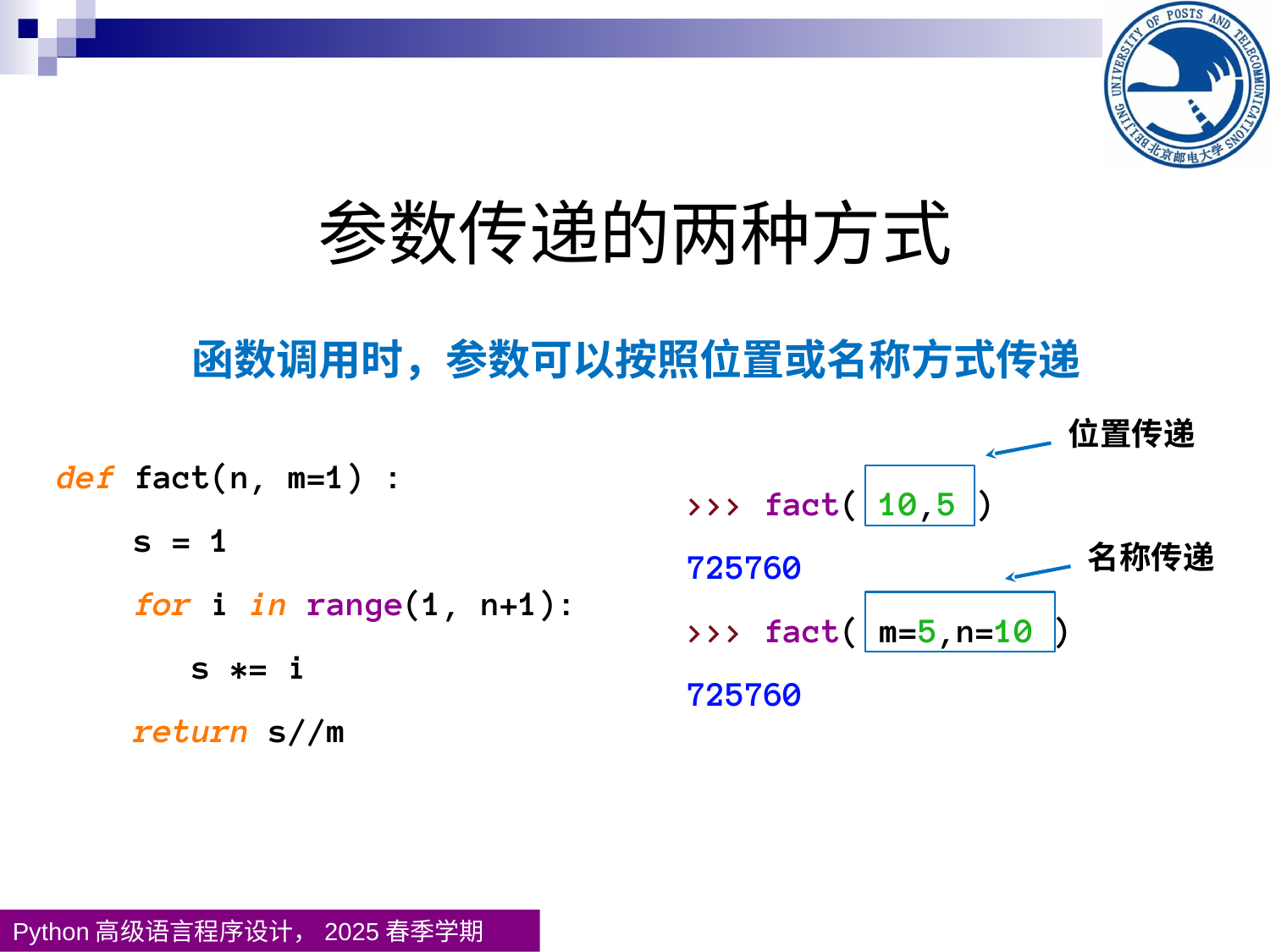

参数传递的两种方式
函数调用时，参数可以按照位置或名称方式传递
位置传递
def fact(n, m=1) :
    s = 1
    for i in range(1, n+1):
       s *= i
    return s//m
>>> fact( 10,5 )
725760
>>> fact( m=5,n=10 )
725760

名称传递